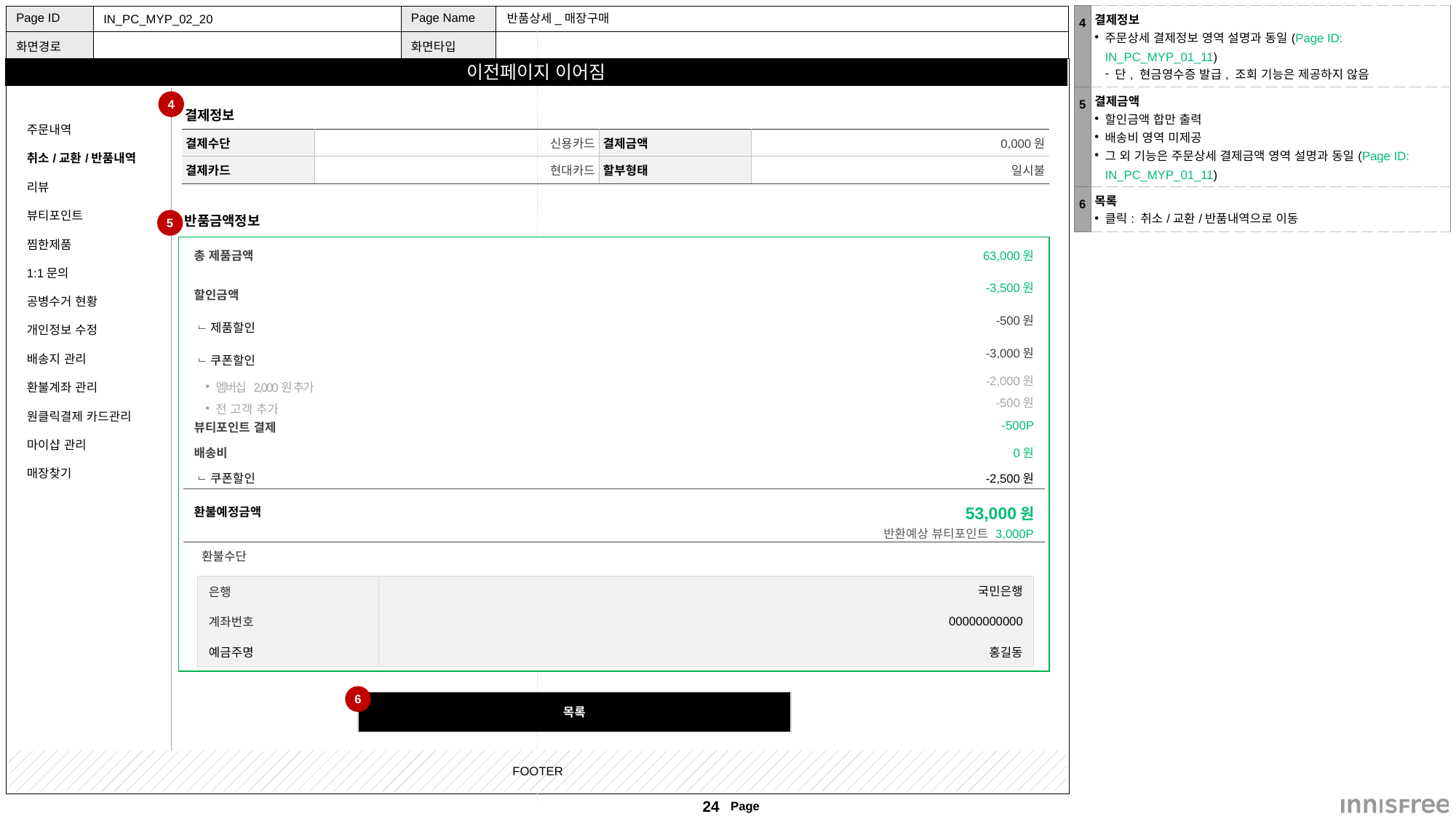

| 4 | 결제정보 주문상세 결제정보 영역 설명과 동일(Page ID: IN\_PC\_MYP\_01\_11) 단, 현금영수증 발급, 조회 기능은 제공하지 않음 |
| --- | --- |
| 5 | 결제금액 할인금액 합만 출력 배송비 영역 미제공 그 외 기능은 주문상세 결제금액 영역 설명과 동일(Page ID: IN\_PC\_MYP\_01\_11) |
| 6 | 목록 클릭: 취소/교환/반품내역으로 이동 |
IN_PC_MYP_02_20
# 반품상세_매장구매
| 주문내역 |
| --- |
| 취소/교환/반품내역 |
| 리뷰 |
| 뷰티포인트 |
| 찜한제품 |
| 1:1문의 |
| 공병수거 현황 |
| 개인정보 수정 |
| 배송지 관리 |
| 환불계좌 관리 |
| 원클릭결제 카드관리 |
| 마이샵 관리 |
| 매장찾기 |
|  |
4
결제정보
| 결제수단 | 신용카드 | 결제금액 | 0,000원 |
| --- | --- | --- | --- |
| 결제카드 | 현대카드 | 할부형태 | 일시불 |
반품금액정보
5

| 총 제품금액 | 63,000원 |
| --- | --- |
| 할인금액 | -3,500원 |
| ⨽제품할인 | -500원 |
| ⨽쿠폰할인 | -3,000원 |
| 멤버십 2,000원 추가 | -2,000원 |
| 전 고객 추가 | -500원 |
| 뷰티포인트 결제 | -500P |
| 배송비 | 0원 |
| ⨽쿠폰할인 | -2,500원 |
| 환불예정금액 | 53,000원 반환예상 뷰티포인트 3,000P |
환불수단
| 은행 | 국민은행 |
| --- | --- |
| 계좌번호 | 00000000000 |
| 예금주명 | 홍길동 |
6
목록
FOOTER